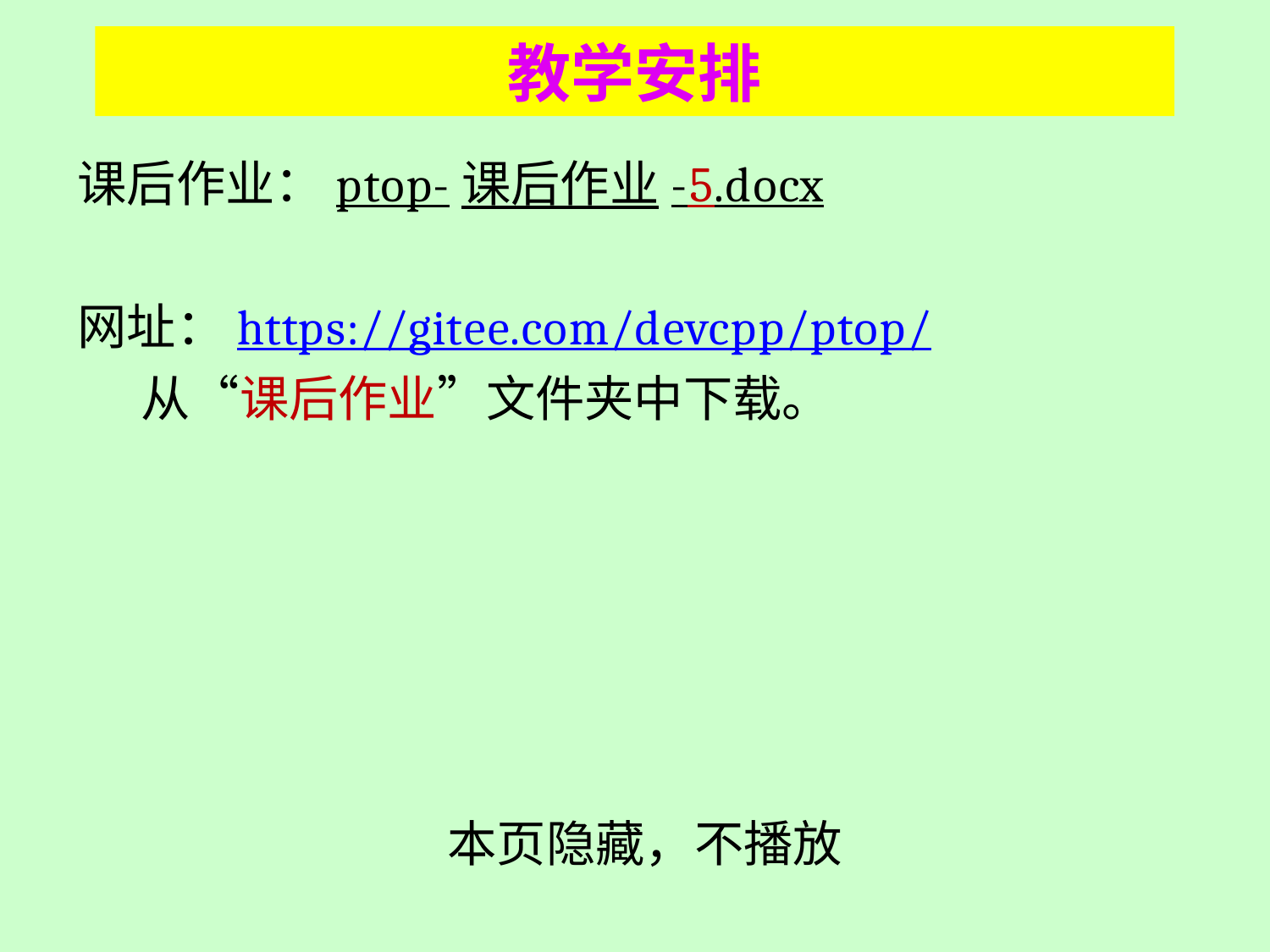

# 教学安排
课后作业：ptop-课后作业-5.docx

网址：https://gitee.com/devcpp/ptop/
从“课后作业”文件夹中下载。

本页隐藏，不播放
83